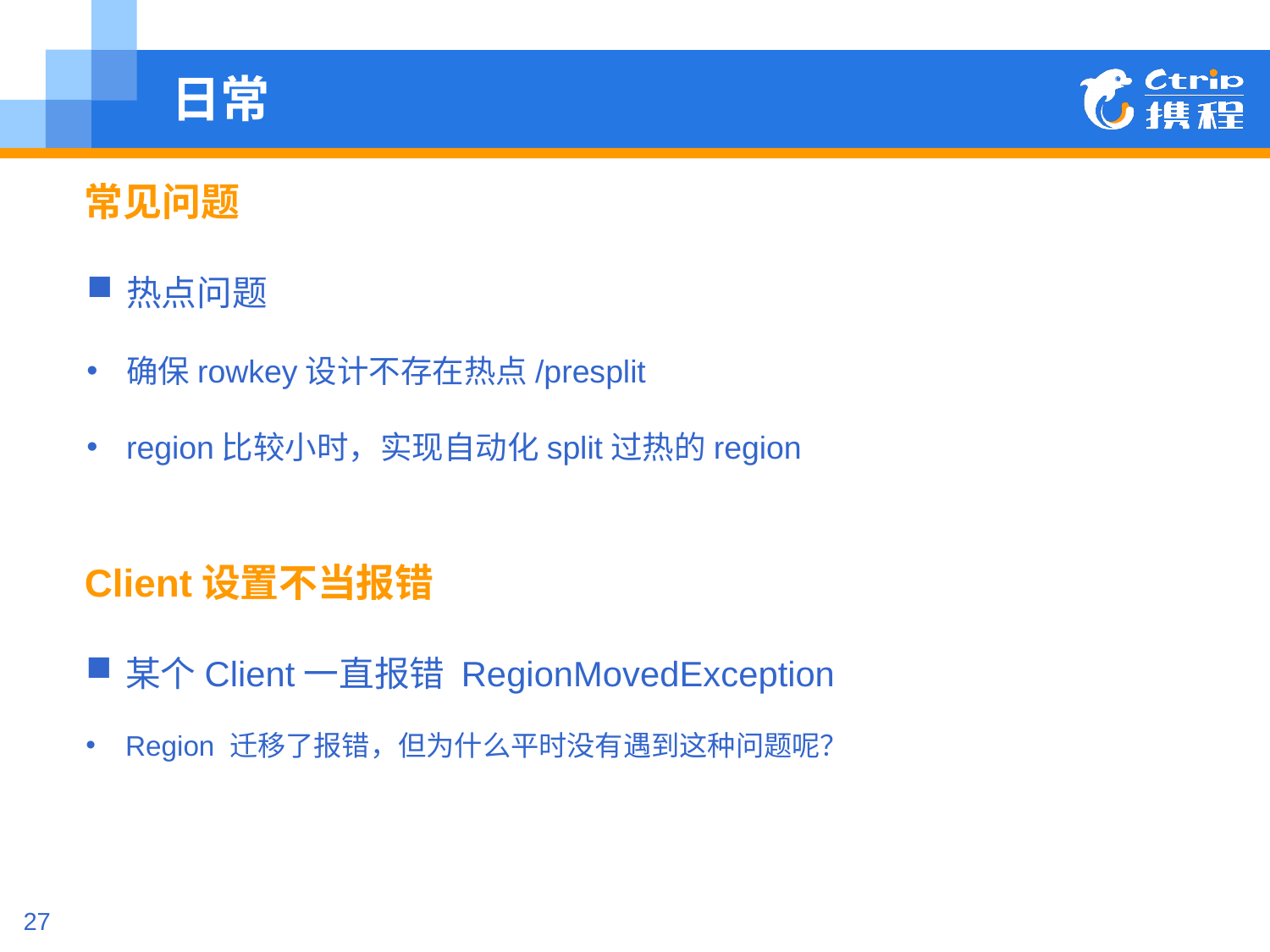

# 日常
常见问题
热点问题
确保rowkey设计不存在热点/presplit
region比较小时，实现自动化split过热的region
Client设置不当报错
某个Client一直报错 RegionMovedException
Region 迁移了报错，但为什么平时没有遇到这种问题呢？

27